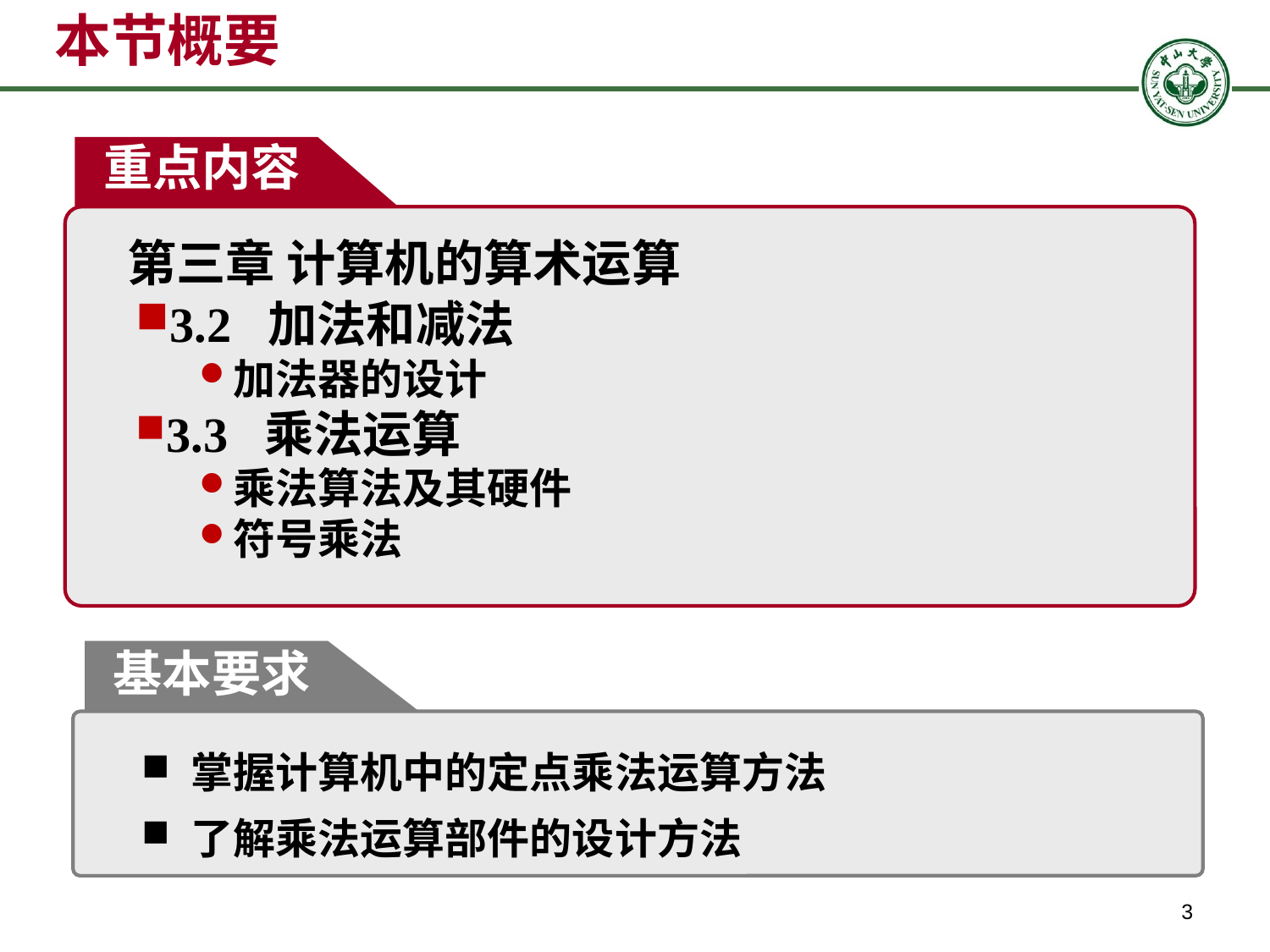

本节概要
重点内容

第三章 计算机的算术运算
3.2  加法和减法
加法器的设计
3.3  乘法运算
乘法算法及其硬件
符号乘法

基本要求

 掌握计算机中的定点乘法运算方法
 了解乘法运算部件的设计方法